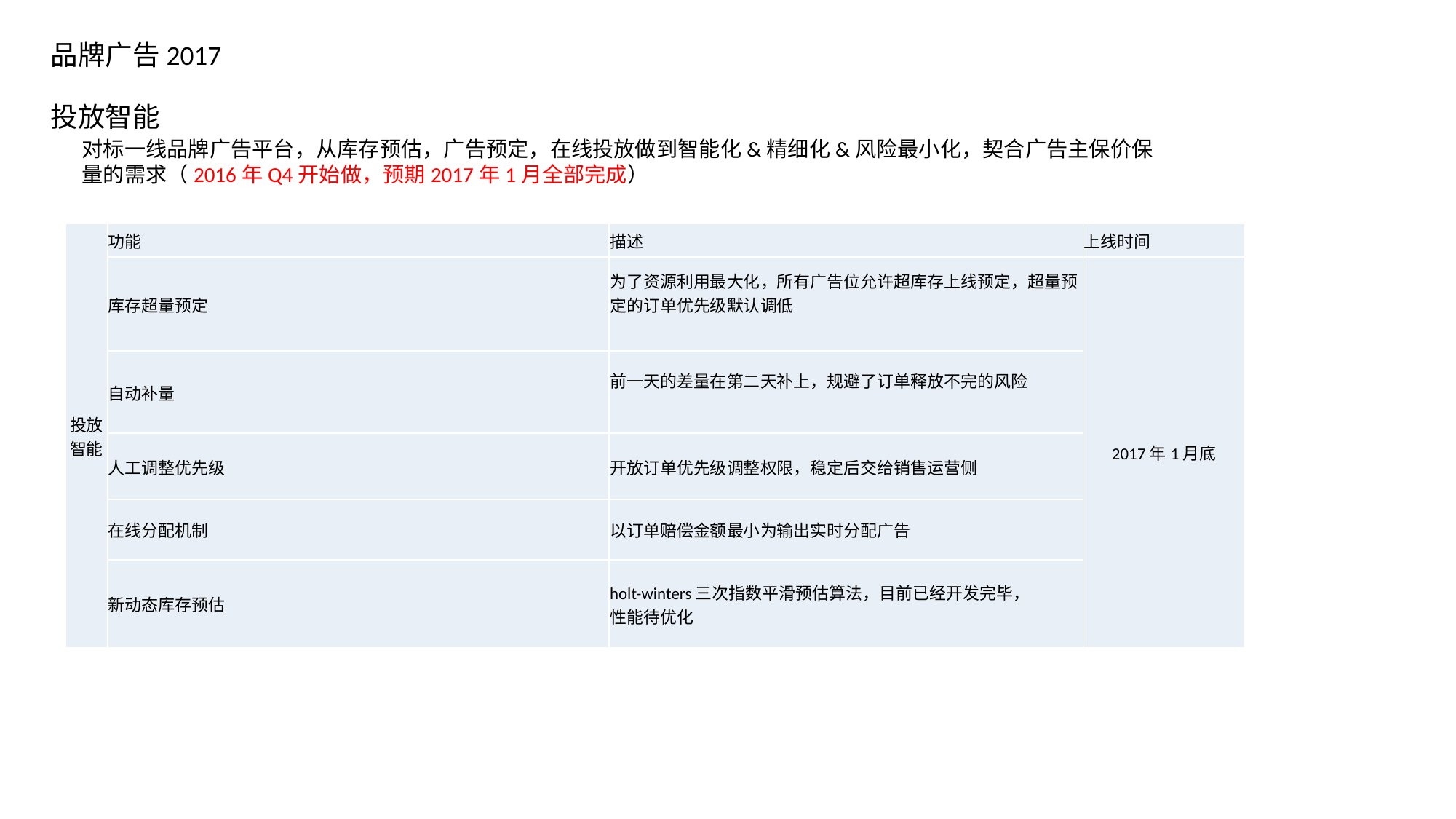

品牌广告2017
投放智能
对标一线品牌广告平台，从库存预估，广告预定，在线投放做到智能化&精细化&风险最小化，契合广告主保价保量的需求（2016年Q4开始做，预期2017年1月全部完成）
| 投放智能 | 功能 | 描述 | 上线时间 |
| --- | --- | --- | --- |
|  | 库存超量预定 | 为了资源利用最大化，所有广告位允许超库存上线预定，超量预定的订单优先级默认调低 | 2017年1月底 |
|  | 自动补量 | 前一天的差量在第二天补上，规避了订单释放不完的风险 |  |
|  | 人工调整优先级 | 开放订单优先级调整权限，稳定后交给销售运营侧 |  |
|  | 在线分配机制 | 以订单赔偿金额最小为输出实时分配广告 |  |
|  | 新动态库存预估 | holt-winters三次指数平滑预估算法，目前已经开发完毕， 性能待优化 |  |